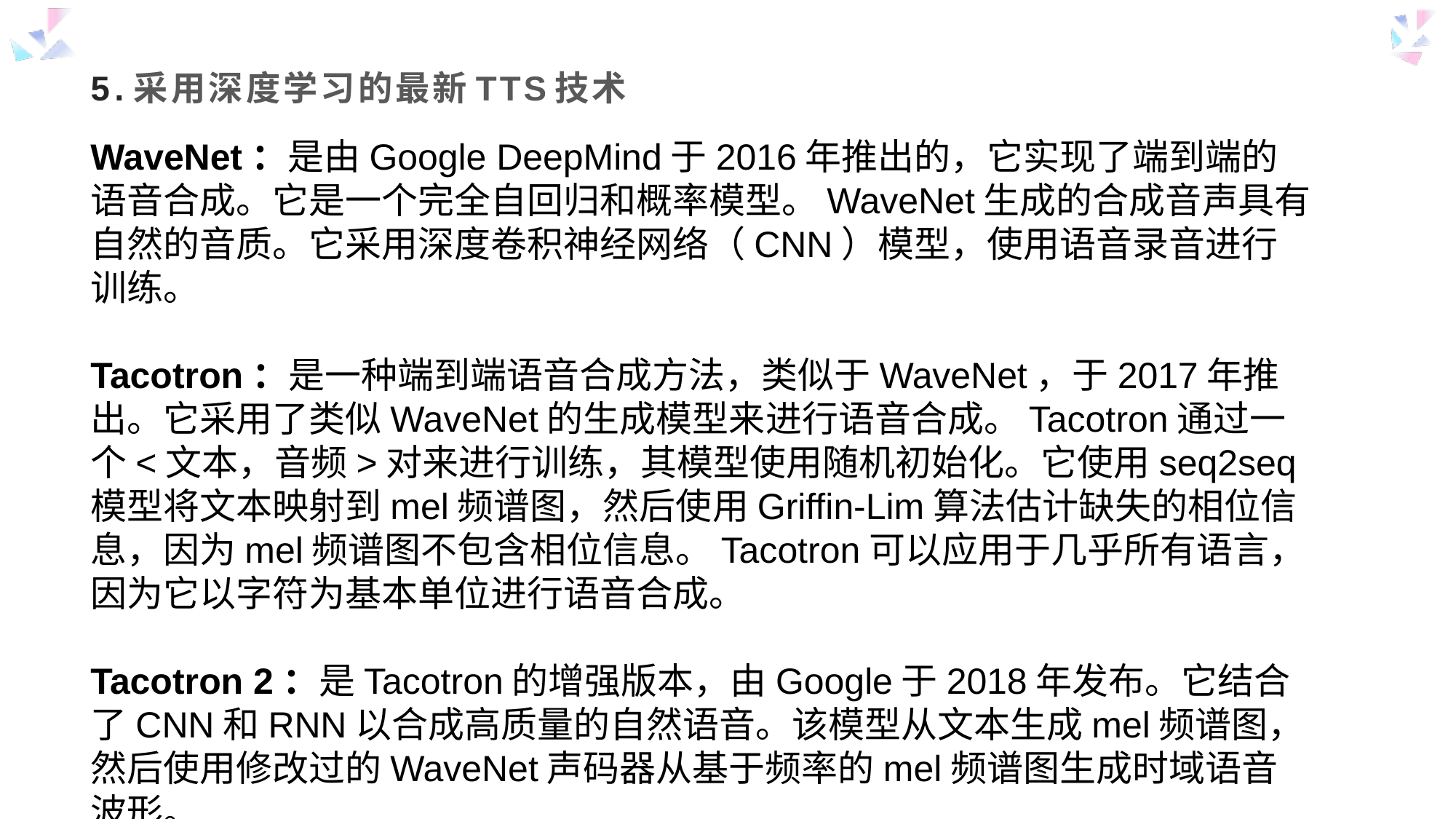

# 5.采用深度学习的最新TTS技术
WaveNet：是由Google DeepMind于2016年推出的，它实现了端到端的语音合成。它是一个完全自回归和概率模型。WaveNet生成的合成音声具有自然的音质。它采用深度卷积神经网络（CNN）模型，使用语音录音进行训练。

Tacotron：是一种端到端语音合成方法，类似于WaveNet，于2017年推出。它采用了类似WaveNet的生成模型来进行语音合成。Tacotron通过一个<文本，音频>对来进行训练，其模型使用随机初始化。它使用seq2seq模型将文本映射到mel频谱图，然后使用Griffin-Lim算法估计缺失的相位信息，因为mel频谱图不包含相位信息。Tacotron可以应用于几乎所有语言，因为它以字符为基本单位进行语音合成。

Tacotron 2：是Tacotron的增强版本，由Google于2018年发布。它结合了CNN和RNN以合成高质量的自然语音。该模型从文本生成mel频谱图，然后使用修改过的WaveNet声码器从基于频率的mel频谱图生成时域语音波形。